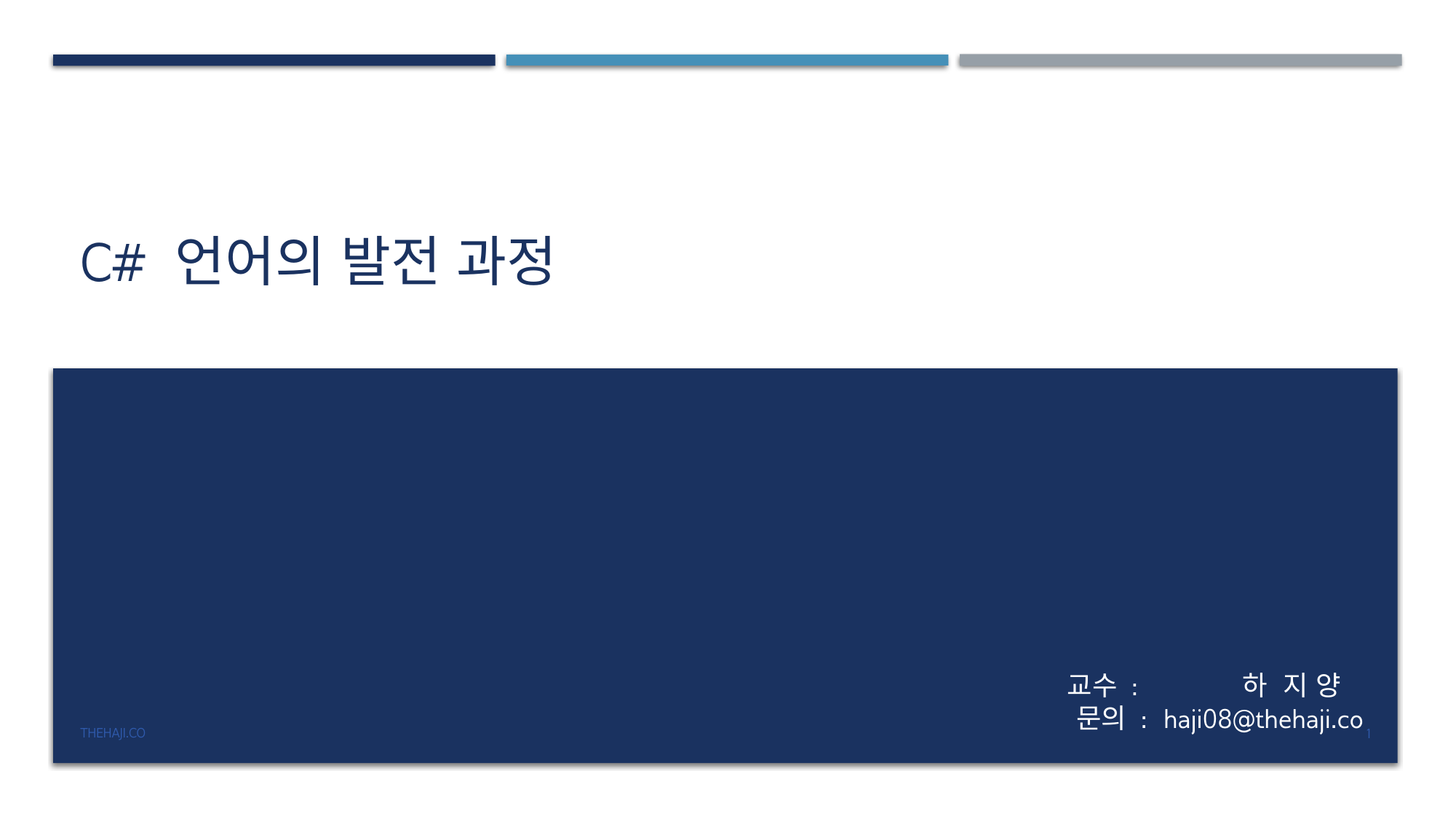

# C# 언어의 발전 과정

 교수 :            하  지 양
문의 :  haji08@thehaji.co
thehaji.co
1